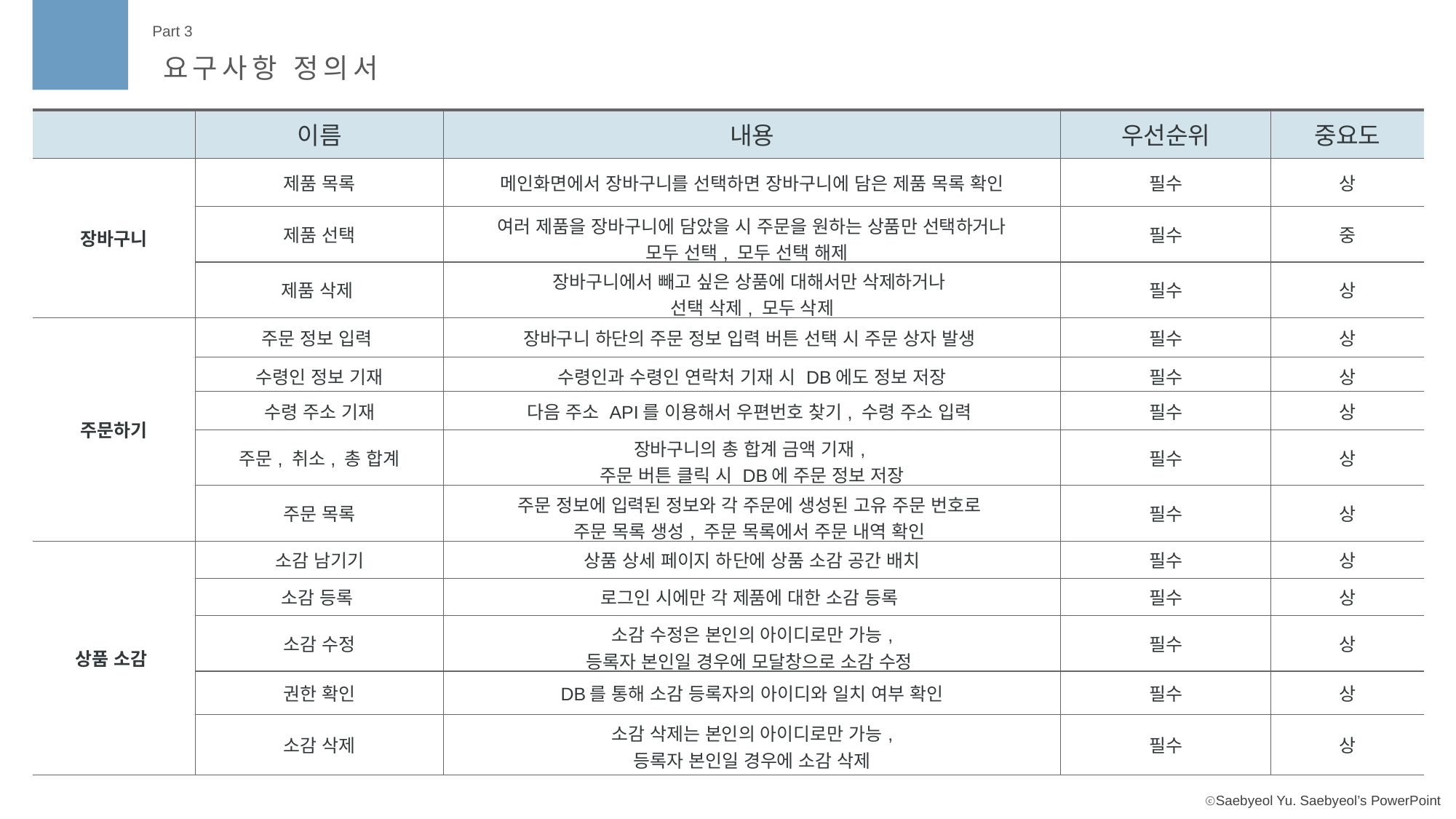

Part 3
요구사항 정의서
|  | 이름 | 내용 | 우선순위 | 중요도 |
| --- | --- | --- | --- | --- |
| 장바구니 | 제품 목록 | 메인화면에서 장바구니를 선택하면 장바구니에 담은 제품 목록 확인 | 필수 | 상 |
|  | 제품 선택 | 여러 제품을 장바구니에 담았을 시 주문을 원하는 상품만 선택하거나 모두 선택, 모두 선택 해제 | 필수 | 중 |
|  | 제품 삭제 | 장바구니에서 빼고 싶은 상품에 대해서만 삭제하거나 선택 삭제, 모두 삭제 | 필수 | 상 |
| 주문하기 | 주문 정보 입력 | 장바구니 하단의 주문 정보 입력 버튼 선택 시 주문 상자 발생 | 필수 | 상 |
|  | 수령인 정보 기재 | 수령인과 수령인 연락처 기재 시 DB에도 정보 저장 | 필수 | 상 |
|  | 수령 주소 기재 | 다음 주소 API를 이용해서 우편번호 찾기, 수령 주소 입력 | 필수 | 상 |
|  | 주문, 취소, 총 합계 | 장바구니의 총 합계 금액 기재, 주문 버튼 클릭 시 DB에 주문 정보 저장 | 필수 | 상 |
|  | 주문 목록 | 주문 정보에 입력된 정보와 각 주문에 생성된 고유 주문 번호로 주문 목록 생성, 주문 목록에서 주문 내역 확인 | 필수 | 상 |
| 상품 소감 | 소감 남기기 | 상품 상세 페이지 하단에 상품 소감 공간 배치 | 필수 | 상 |
|  | 소감 등록 | 로그인 시에만 각 제품에 대한 소감 등록 | 필수 | 상 |
|  | 소감 수정 | 소감 수정은 본인의 아이디로만 가능, 등록자 본인일 경우에 모달창으로 소감 수정 | 필수 | 상 |
|  | 권한 확인 | DB를 통해 소감 등록자의 아이디와 일치 여부 확인 | 필수 | 상 |
|  | 소감 삭제 | 소감 삭제는 본인의 아이디로만 가능, 등록자 본인일 경우에 소감 삭제 | 필수 | 상 |